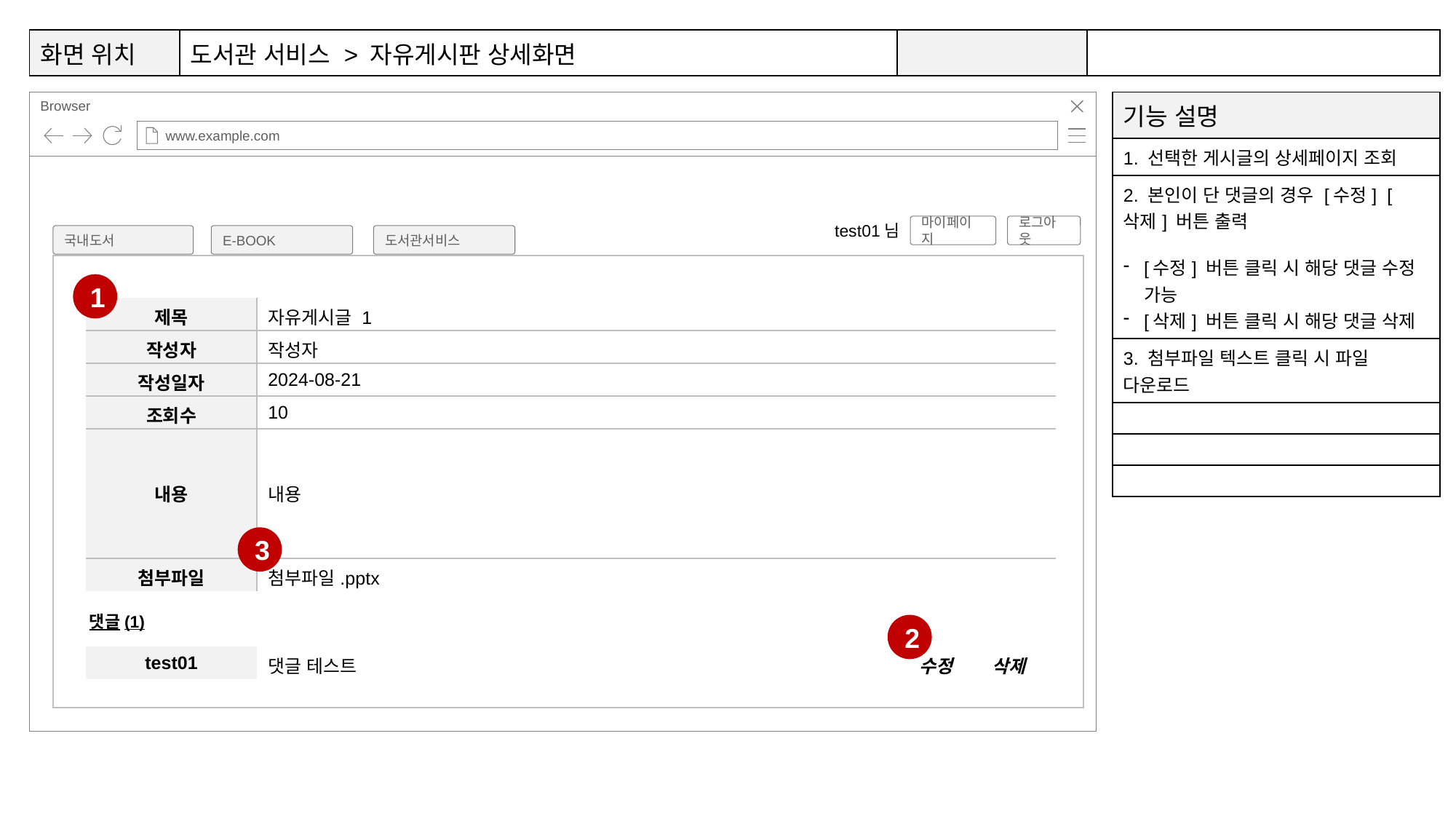

| 화면 위치 | 도서관 서비스 > 자유게시판 상세화면 |  |  |
| --- | --- | --- | --- |
5
8
9
6
7
| 기능 설명 |
| --- |
| 1. 선택한 게시글의 상세페이지 조회 |
| 2. 본인이 단 댓글의 경우 [수정] [삭제] 버튼 출력 [수정] 버튼 클릭 시 해당 댓글 수정 가능 [삭제] 버튼 클릭 시 해당 댓글 삭제 |
| 3. 첨부파일 텍스트 클릭 시 파일 다운로드 |
|  |
|  |
|  |
test01님
마이페이지
로그아웃
국내도서
E-BOOK
도서관서비스

1
| 제목 | 자유게시글 1 |
| --- | --- |
| 작성자 | 작성자 |
| 작성일자 | 2024-08-21 |
| 조회수 | 10 |
| 내용 | 내용 |
| 첨부파일 | 첨부파일.pptx |
3
댓글(1)
2
| test01 | 댓글 테스트 | 수정 | 삭제 |
| --- | --- | --- | --- |